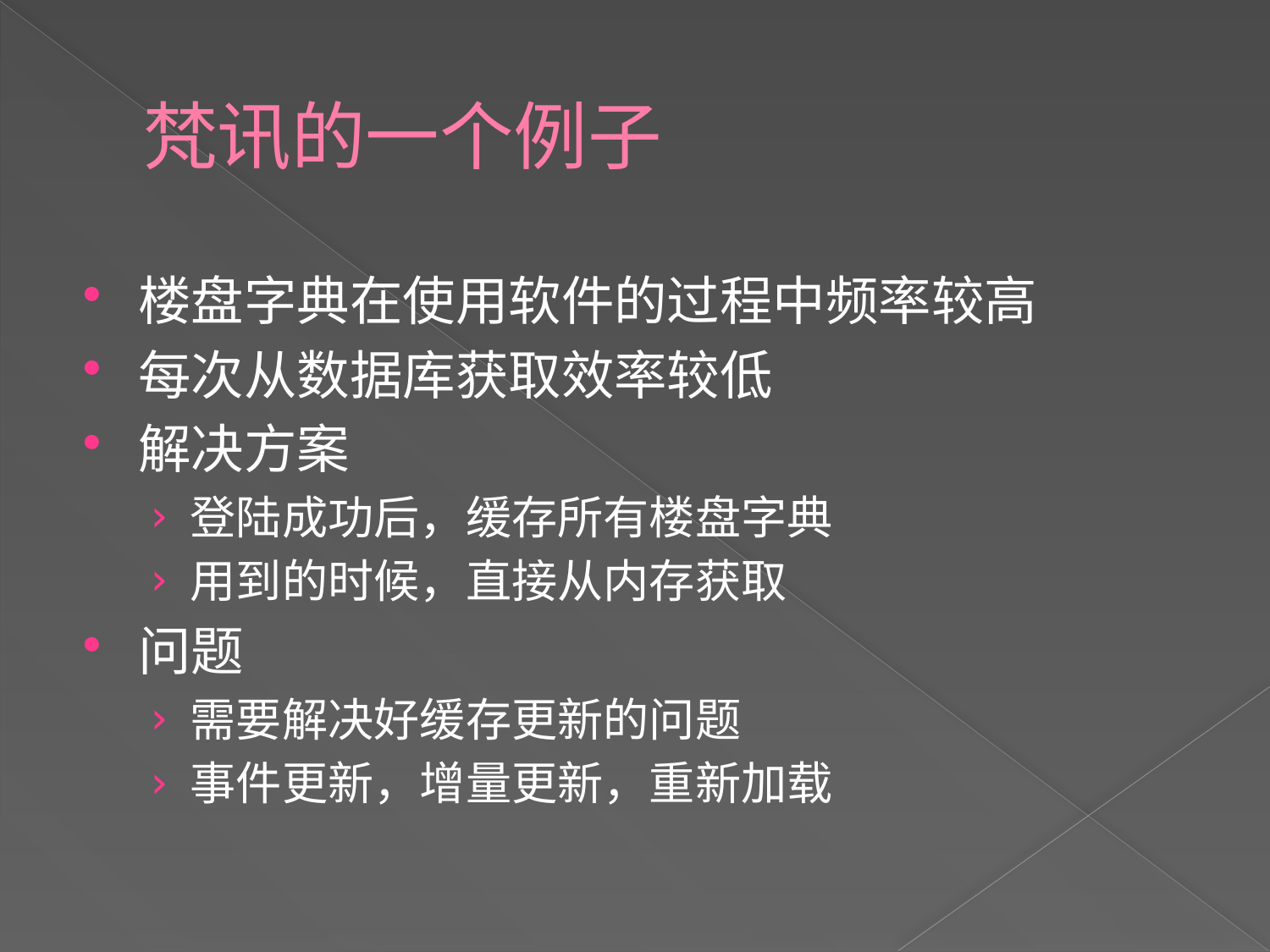

# 梵讯的一个例子
楼盘字典在使用软件的过程中频率较高
每次从数据库获取效率较低
解决方案
登陆成功后，缓存所有楼盘字典
用到的时候，直接从内存获取
问题
需要解决好缓存更新的问题
事件更新，增量更新，重新加载